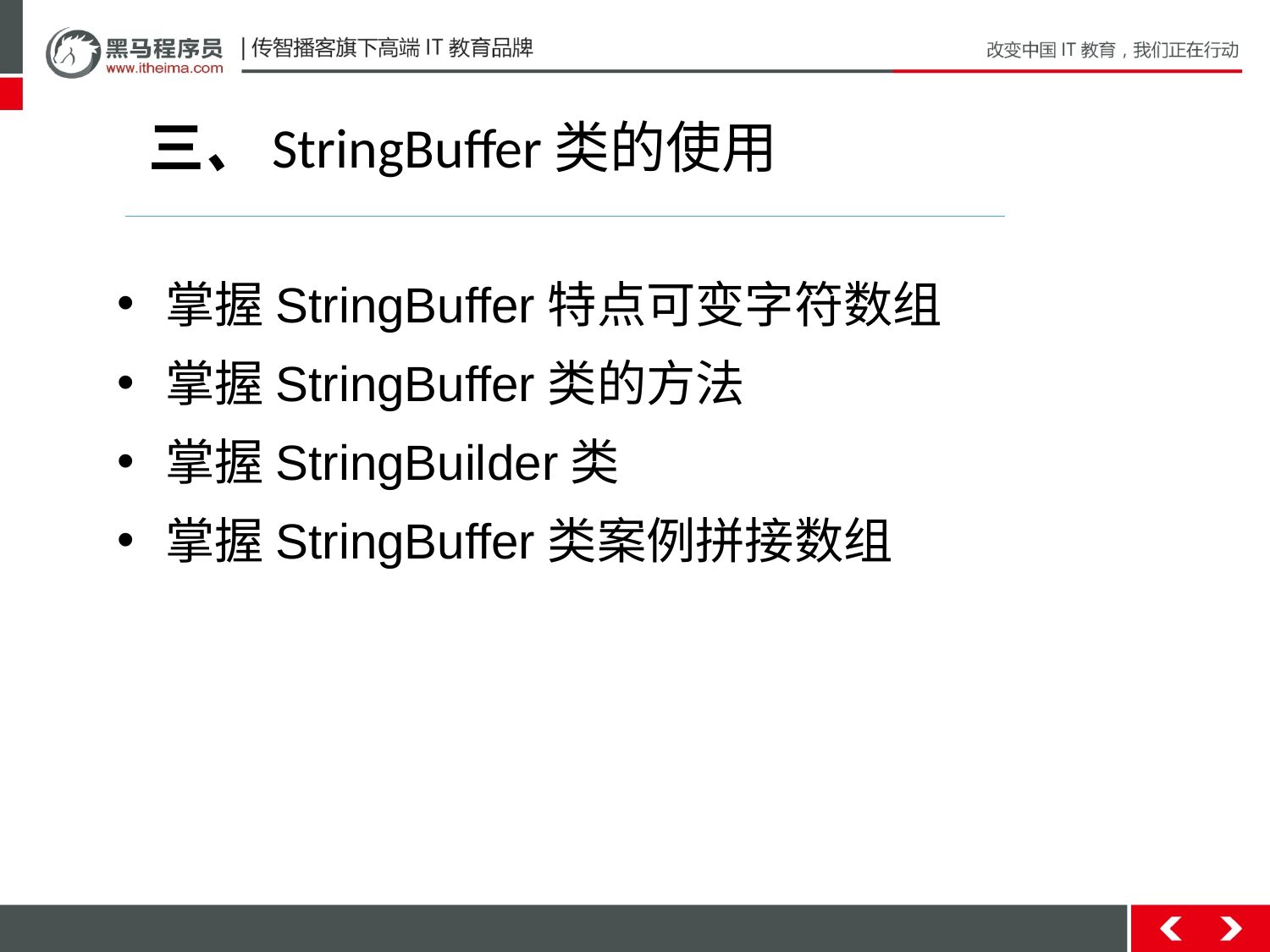

三、StringBuffer类的使用
掌握StringBuffer特点可变字符数组
掌握StringBuffer类的方法
掌握StringBuilder类
掌握StringBuffer类案例拼接数组